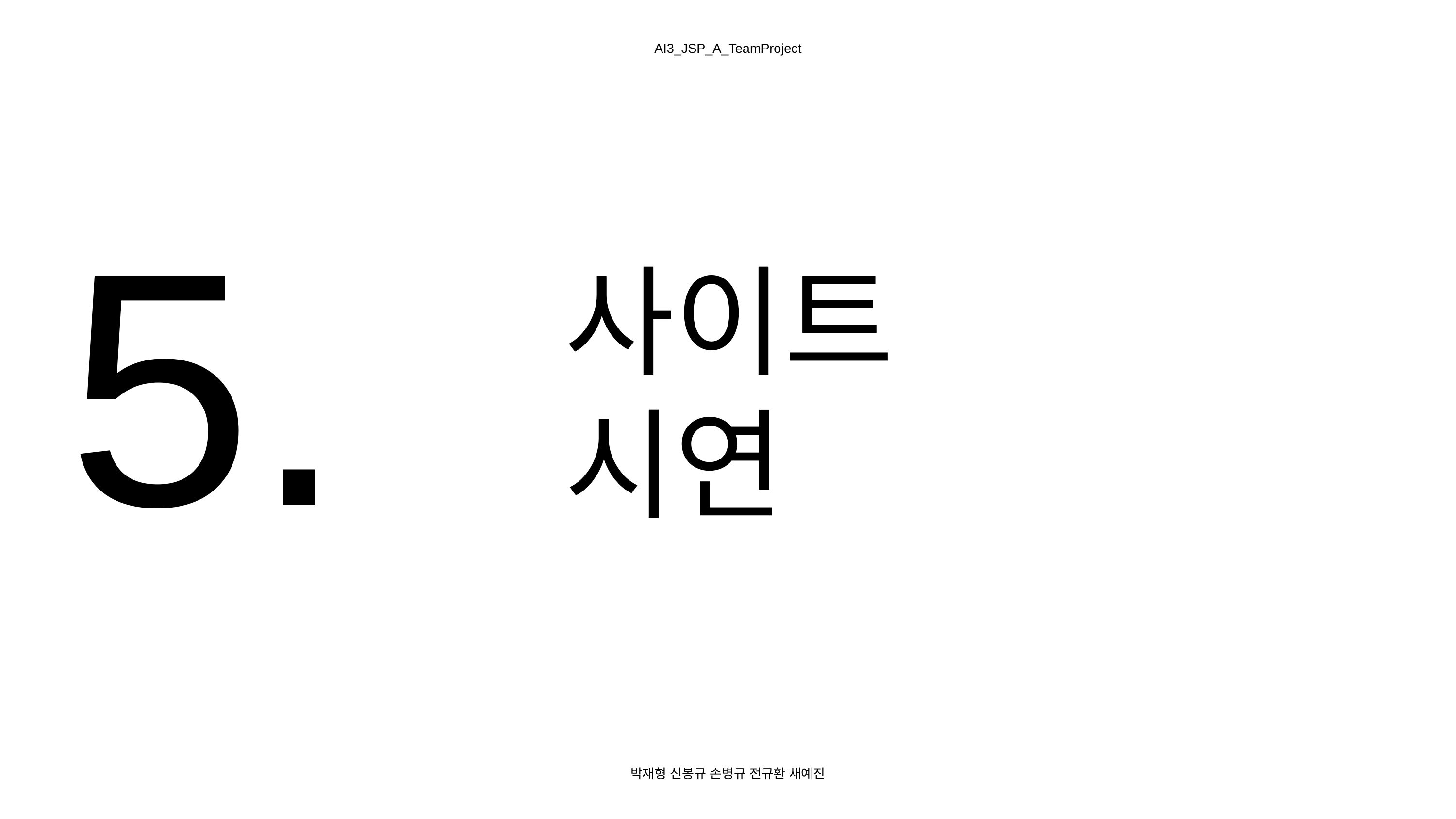

AI3_JSP_A_TeamProject

5.
사이트
시연
박재형 신봉규 손병규 전규환 채예진